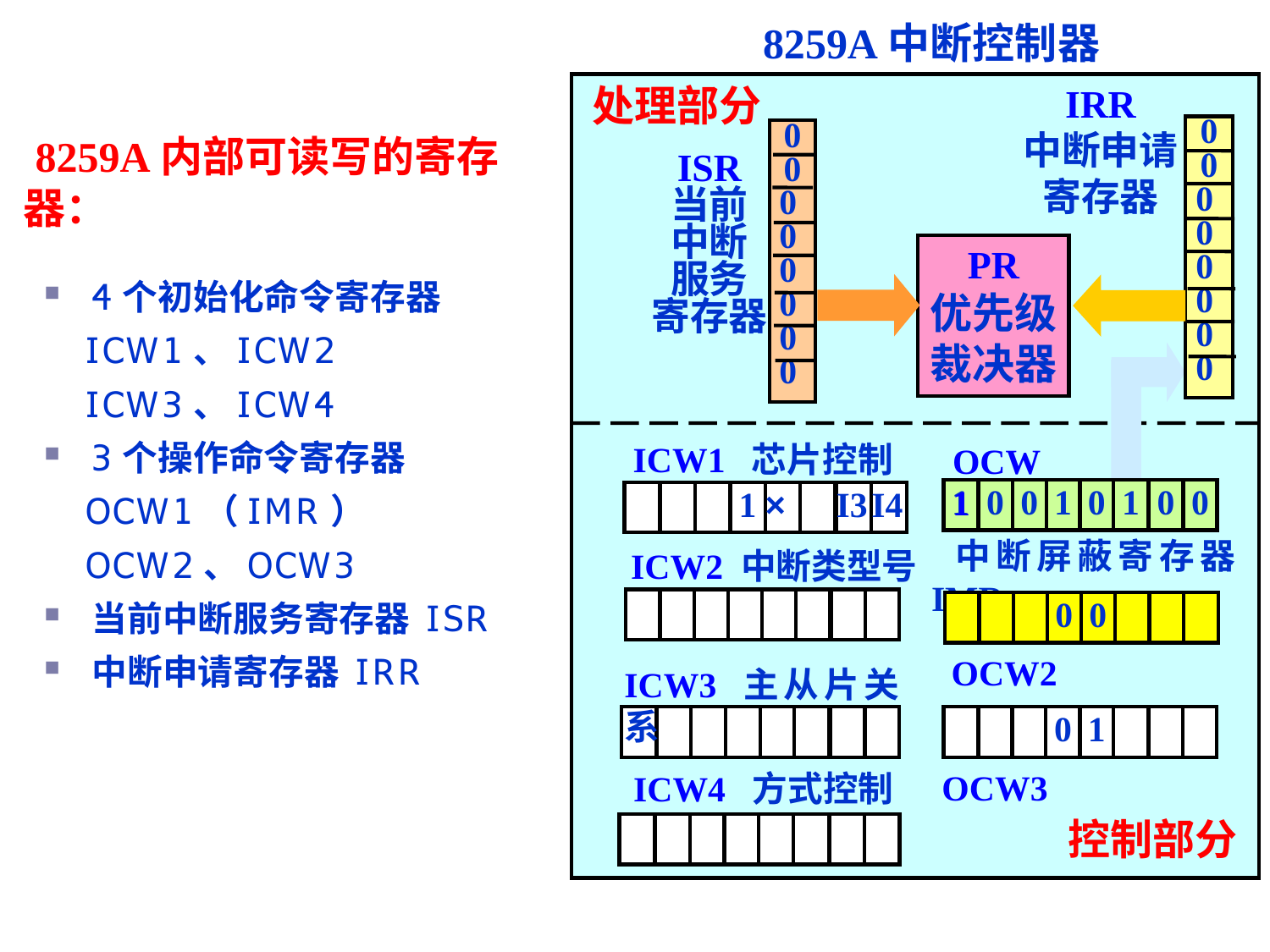

8259A中断控制器

处理部分
IRR
中断申请
寄存器

0
0
0
0
0
0
0
0

0
0
0
0
0
0
0
0

ISR
当前
中断
服务
寄存器

PR
优先级
裁决器

ICW1  芯片控制
OCW1
1
0
0
1
0
1
0
0

1
×

I3
I4
 中断屏蔽寄存器  IMR
ICW2 中断类型号

0
0

OCW2
ICW3 主从片关系

0
1

OCW3
 ICW4  方式控制
控制部分

 8259A内部可读写的寄存器：
4个初始化命令寄存器
    ICW1、ICW2
    ICW3、ICW4
3个操作命令寄存器
    OCW1（IMR）
    OCW2、OCW3
当前中断服务寄存器 ISR
中断申请寄存器 IRR